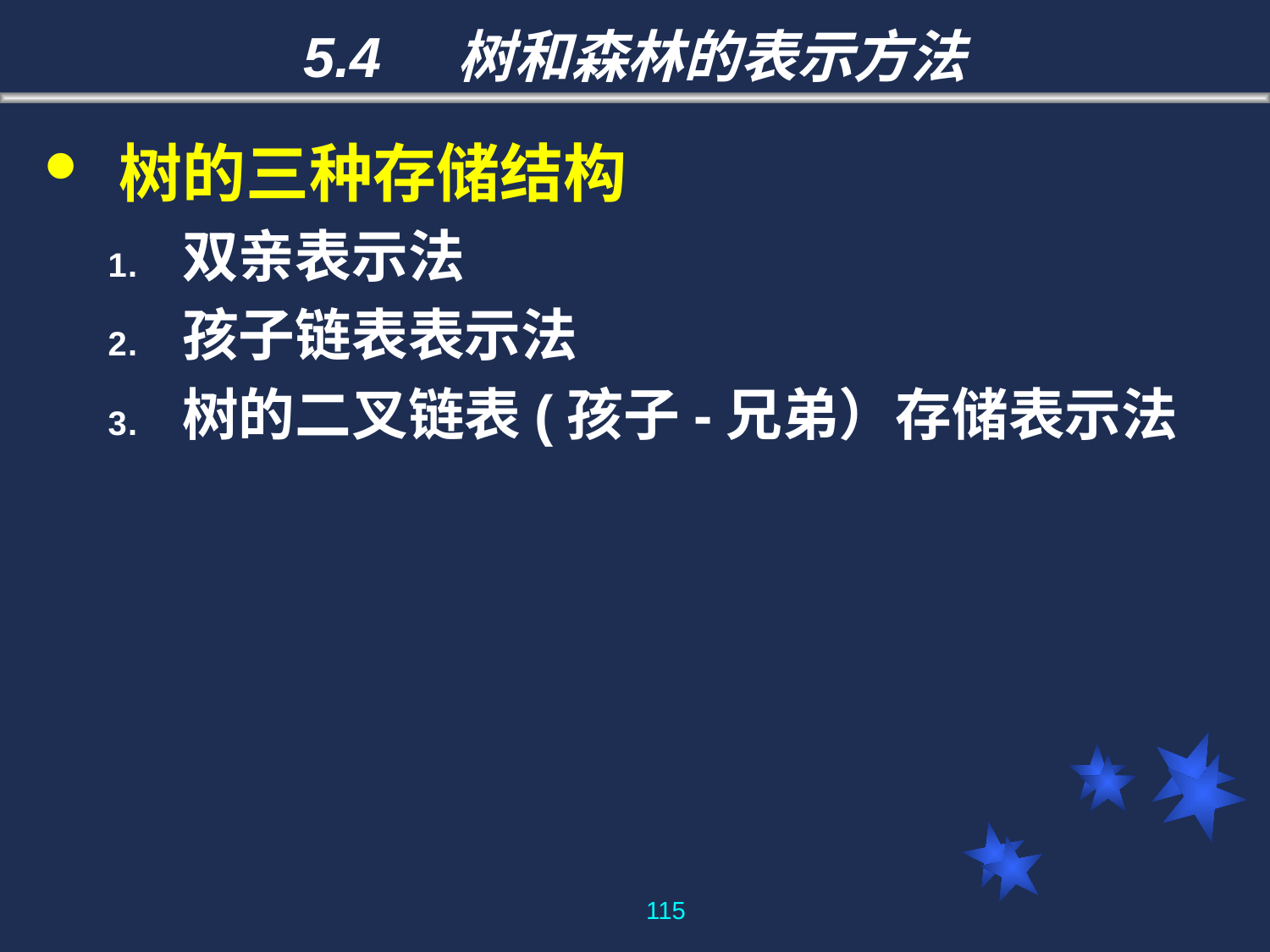

# 5.4    树和森林的表示方法
树的三种存储结构
双亲表示法
孩子链表表示法
树的二叉链表(孩子-兄弟）存储表示法

115